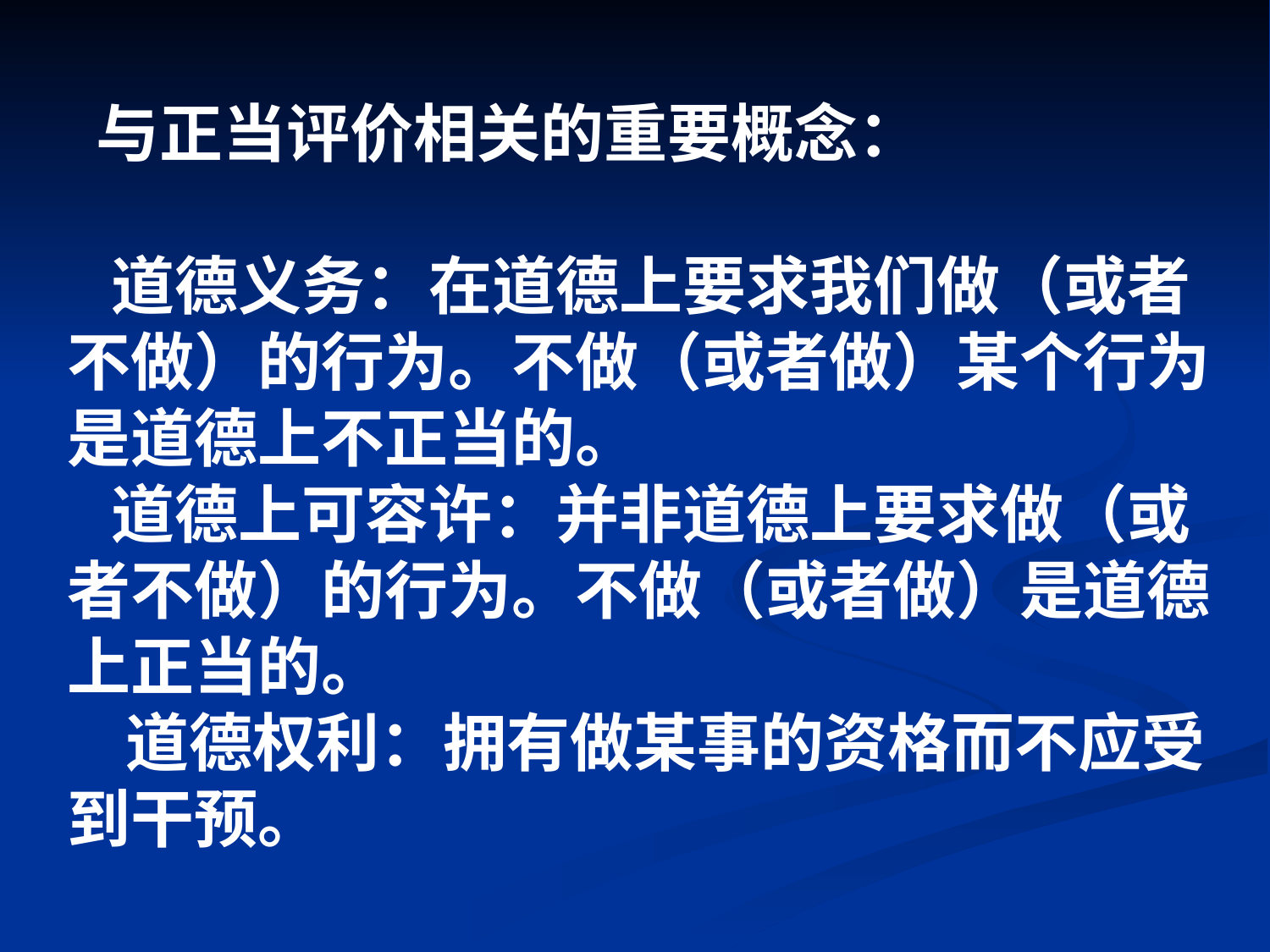

与正当评价相关的重要概念：

  道德义务：在道德上要求我们做（或者不做）的行为。不做（或者做）某个行为是道德上不正当的。
  道德上可容许：并非道德上要求做（或者不做）的行为。不做（或者做）是道德上正当的。
   道德权利：拥有做某事的资格而不应受到干预。